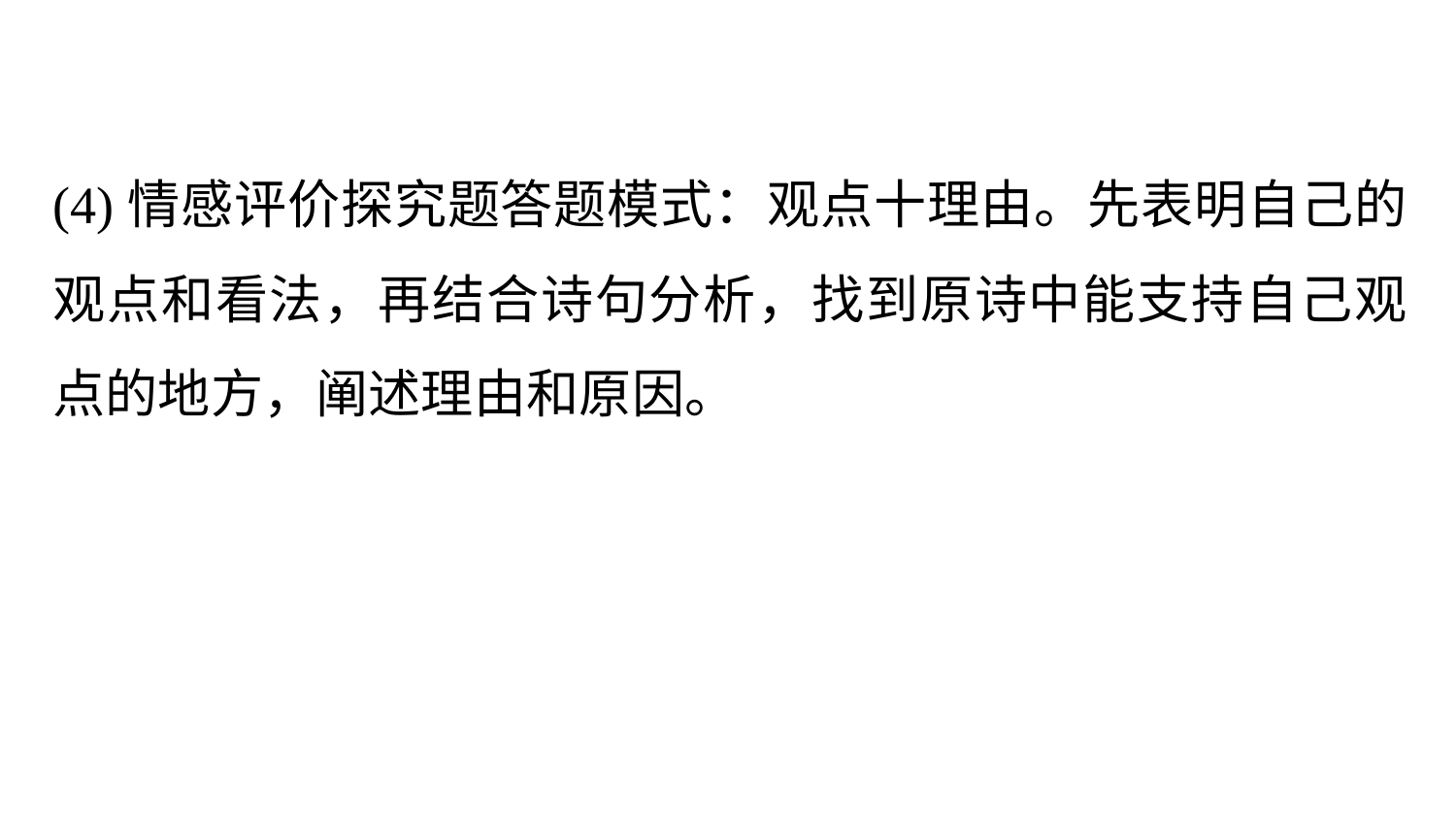

(4)情感评价探究题答题模式：观点十理由。先表明自己的观点和看法，再结合诗句分析，找到原诗中能支持自己观点的地方，阐述理由和原因。